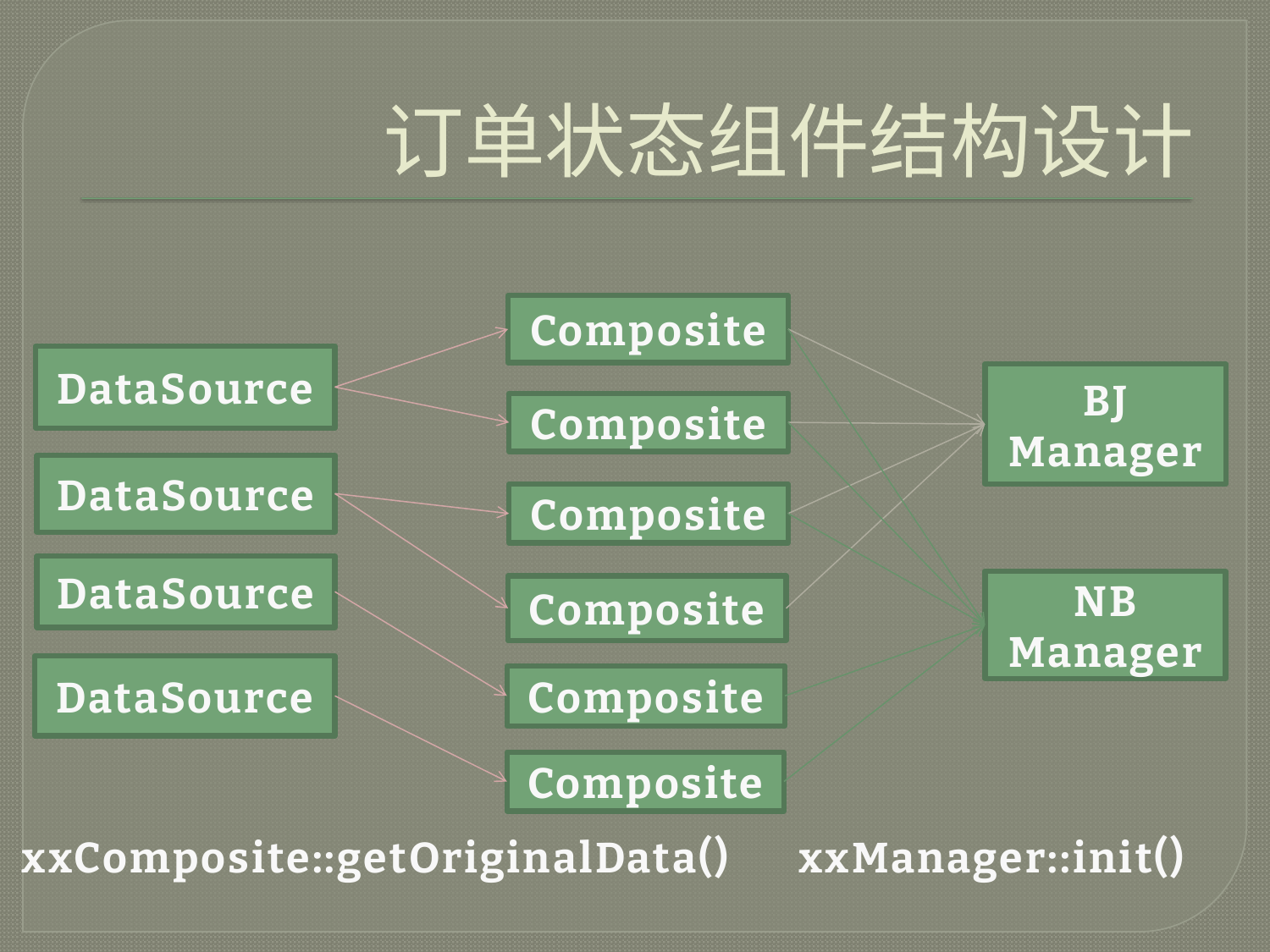

# 订单状态组件结构设计

Composite
DataSource
BJ
Manager
Composite
DataSource
Composite
DataSource
NB
Manager
Composite
DataSource
Composite
Composite
xxComposite::getOriginalData()
xxManager::init()